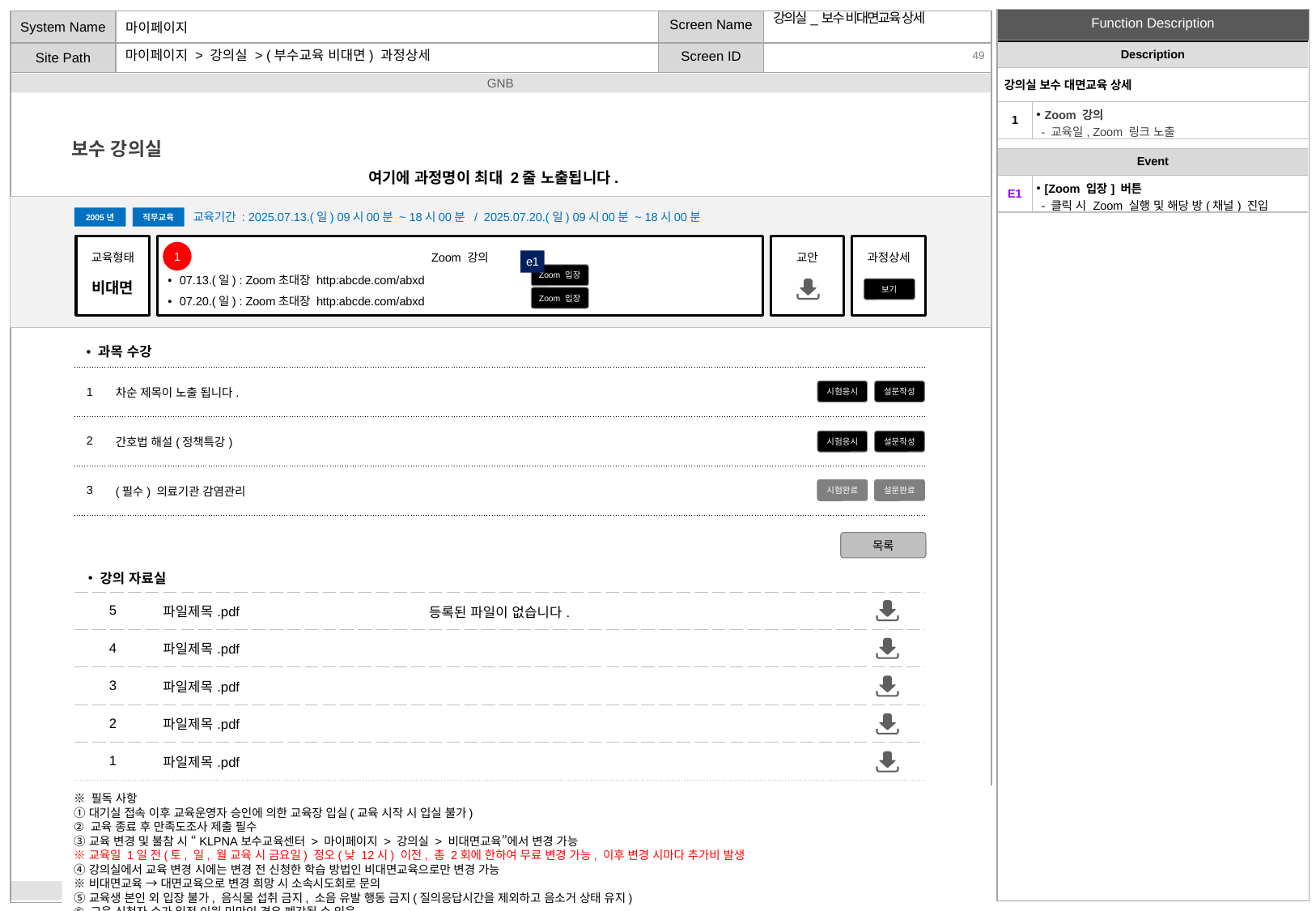

강의실_보수 비대면교육 상세
| Description |  |
| --- | --- |
| 강의실 보수 대면교육 상세 |  |
| 1 | Zoom 강의 - 교육일, Zoom 링크 노출 |

# 마이페이지 > 강의실 > (부수교육 비대면) 과정상세
보수 강의실
| Event |  |
| --- | --- |
| E1 | [Zoom 입장] 버튼 - 클릭 시 Zoom 실행 및 해당 방(채널) 진입 |
여기에 과정명이 최대 2줄 노출됩니다.

교육기간 : 2025.07.13.(일) 09시00분 ~ 18시00분  /  2025.07.20.(일) 09시00분 ~ 18시00분
2005년
직무교육
교육형태

비대면
Zoom 강의

교안
과정상세
1
e1
07.13.(일) : Zoom초대장 http:abcde.com/abxd
07.20.(일) : Zoom초대장 http:abcde.com/abxd
Zoom 입장
보기

Zoom 입장
과목 수강
| 1 | 차순 제목이 노출 됩니다. |  |  |
| --- | --- | --- | --- |
| 2 | 간호법 해설(정책특강) |  |  |
| 3 | (필수) 의료기관 감염관리 |  |  |
시험응시
설문작성
시험응시
설문작성
시험완료
설문완료
목록
강의 자료실
| 등록된 파일이 없습니다. |
| --- |
| 5 | 파일제목.pdf |  |
| --- | --- | --- |
| 4 | 파일제목.pdf |  |
| 3 | 파일제목.pdf |  |
| 2 | 파일제목.pdf |  |
| 1 | 파일제목.pdf |  |

※ 필독 사항
① 대기실 접속 이후 교육운영자 승인에 의한 교육장 입실(교육 시작 시 입실 불가)
② 교육 종료 후 만족도조사 제출 필수
③ 교육 변경 및 불참 시 “KLPNA보수교육센터 > 마이페이지 > 강의실 > 비대면교육”에서 변경 가능
※ 교육일 1일 전(토, 일, 월 교육 시 금요일) 정오(낮 12시) 이전, 총 2회에 한하여 무료 변경 가능, 이후 변경 시마다 추가비 발생
④ 강의실에서 교육 변경 시에는 변경 전 신청한 학습 방법인 비대면교육으로만 변경 가능
※ 비대면교육 → 대면교육으로 변경 희망 시 소속시도회로 문의
⑤ 교육생 본인 외 입장 불가, 음식물 섭취 금지, 소음 유발 행동 금지(질의응답시간을 제외하고 음소거 상태 유지)
⑥ 교육 신청자 수가 일정 이원 미만인 경우 폐강될 수 있음
⑦ 보수육비 환불 및 교육 변경 시 추가비 관련 내용은 “KLPNA보수교육센터 > 공지사항”에서 확인 가능